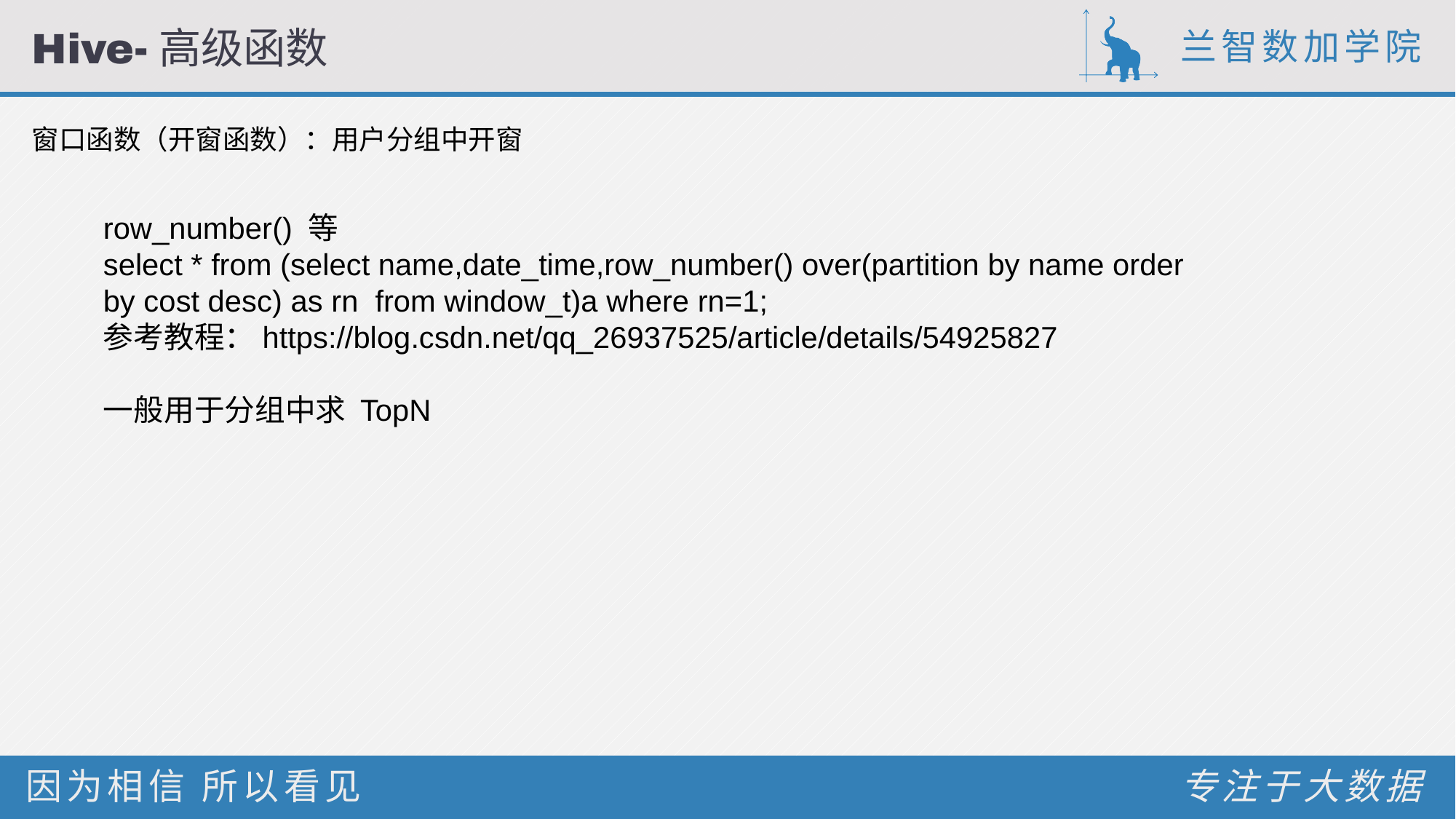

# Hive-高级函数
窗口函数（开窗函数）：用户分组中开窗
row_number() 等
select * from (select name,date_time,row_number() over(partition by name order by cost desc) as rn  from window_t)a where rn=1;
参考教程：https://blog.csdn.net/qq_26937525/article/details/54925827

一般用于分组中求 TopN